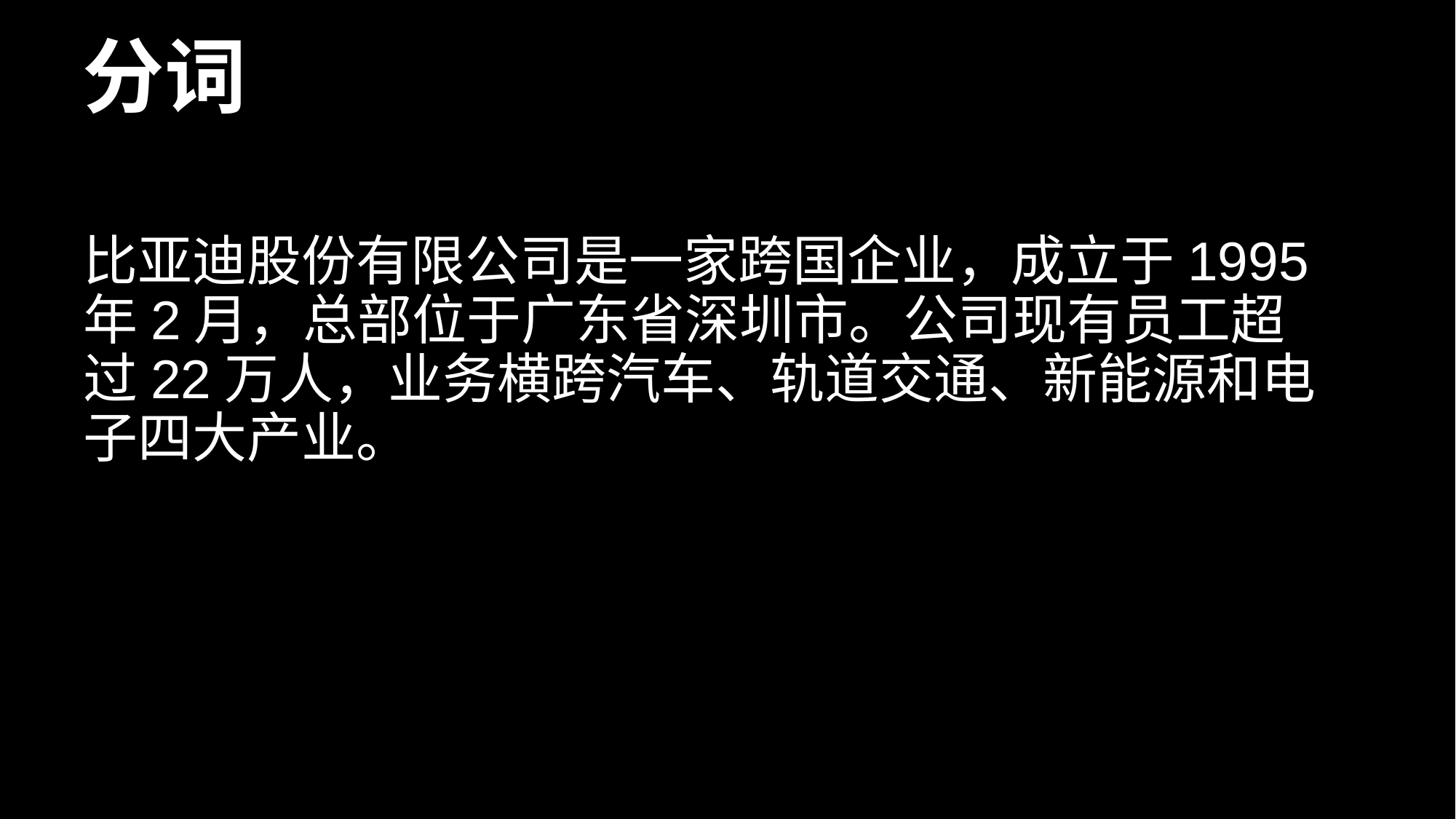

分词
比亚迪股份有限公司是一家跨国企业，成立于1995年2月，总部位于广东省深圳市。公司现有员工超过22万人，业务横跨汽车、轨道交通、新能源和电子四大产业。